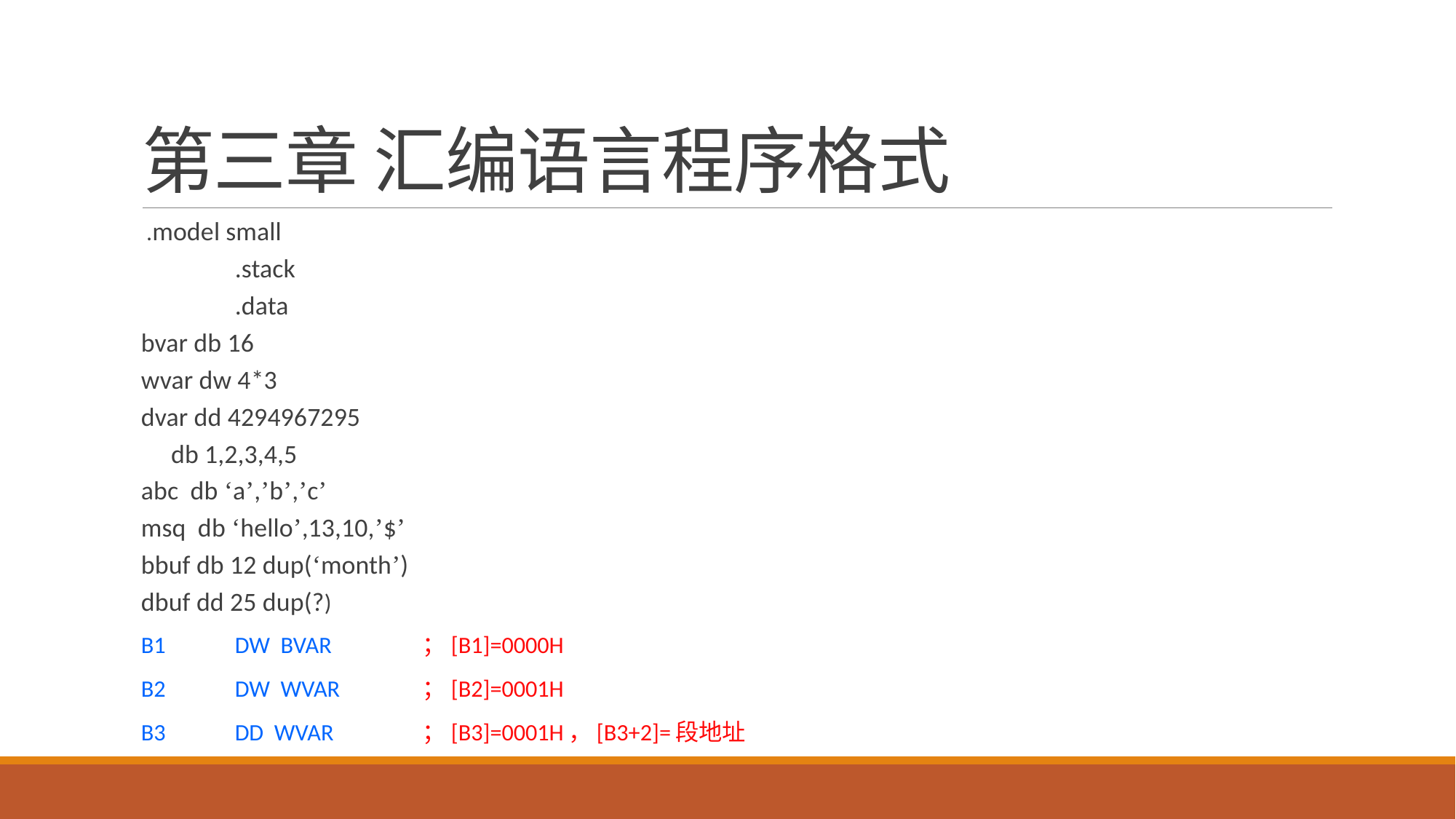

# 第三章 汇编语言程序格式
 .model small
	.stack
	.data
bvar db 16
wvar dw 4*3
dvar dd 4294967295
     db 1,2,3,4,5
abc  db ‘a’,’b’,’c’
msq  db ‘hello’,13,10,’$’
bbuf db 12 dup(‘month’)
dbuf dd 25 dup(?)
B1		DW  BVAR	；[B1]=0000H
B2		DW  WVAR	；[B2]=0001H
B3		DD  WVAR	；[B3]=0001H，[B3+2]=段地址